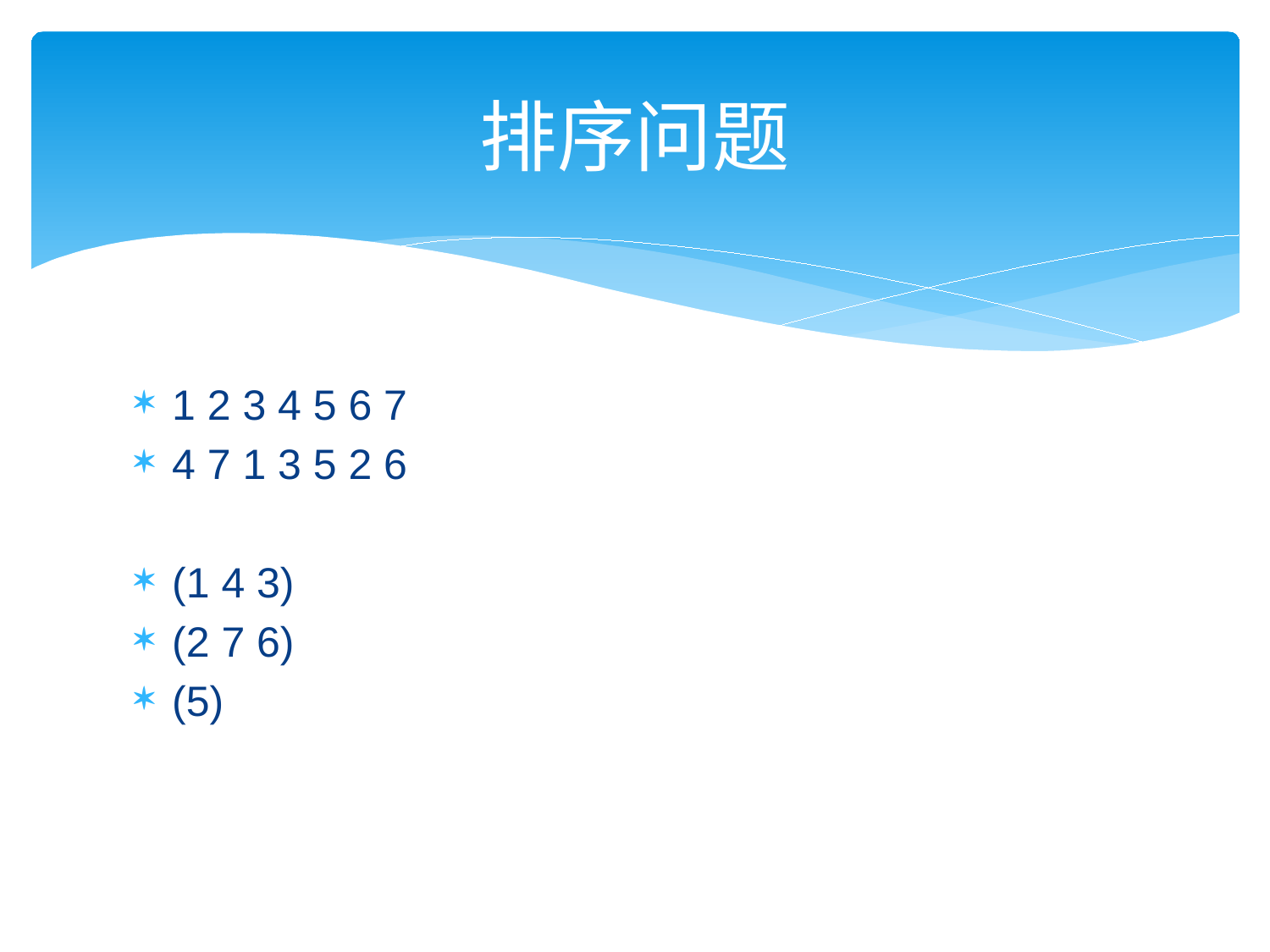

# 排序问题
1 2 3 4 5 6 7
4 7 1 3 5 2 6

(1 4 3)
(2 7 6)
(5)